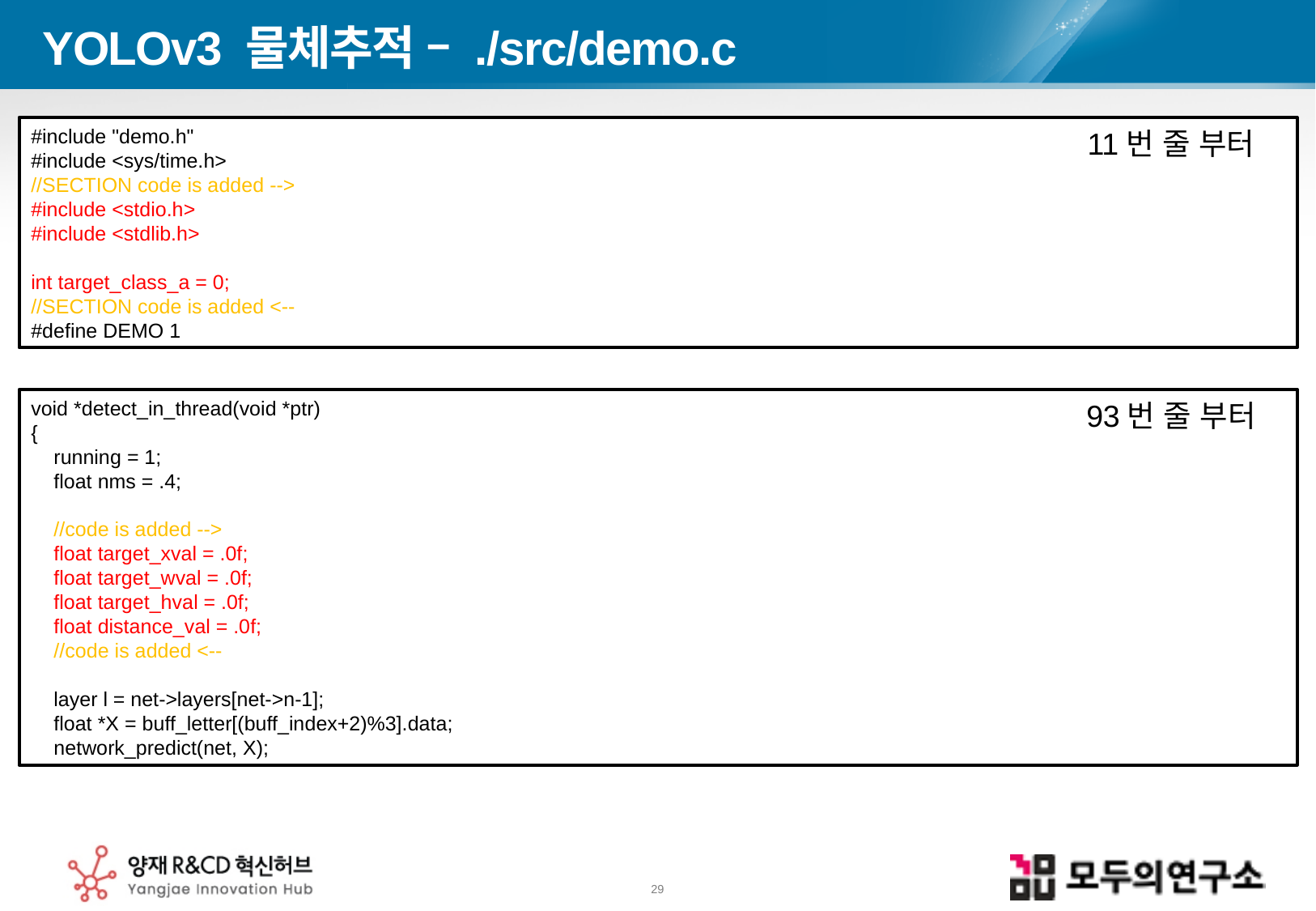

# YOLOv3 물체추적 – ./src/demo.c
#include "demo.h"
#include <sys/time.h>
//SECTION code is added -->
#include <stdio.h>
#include <stdlib.h>

int target_class_a = 0;
//SECTION code is added <--
#define DEMO 1
11번 줄 부터
void *detect_in_thread(void *ptr)
{
    running = 1;
    float nms = .4;

    //code is added -->
    float target_xval = .0f;
    float target_wval = .0f;
    float target_hval = .0f;
    float distance_val = .0f;
    //code is added <--

    layer l = net->layers[net->n-1];
    float *X = buff_letter[(buff_index+2)%3].data;
    network_predict(net, X);
93번 줄 부터